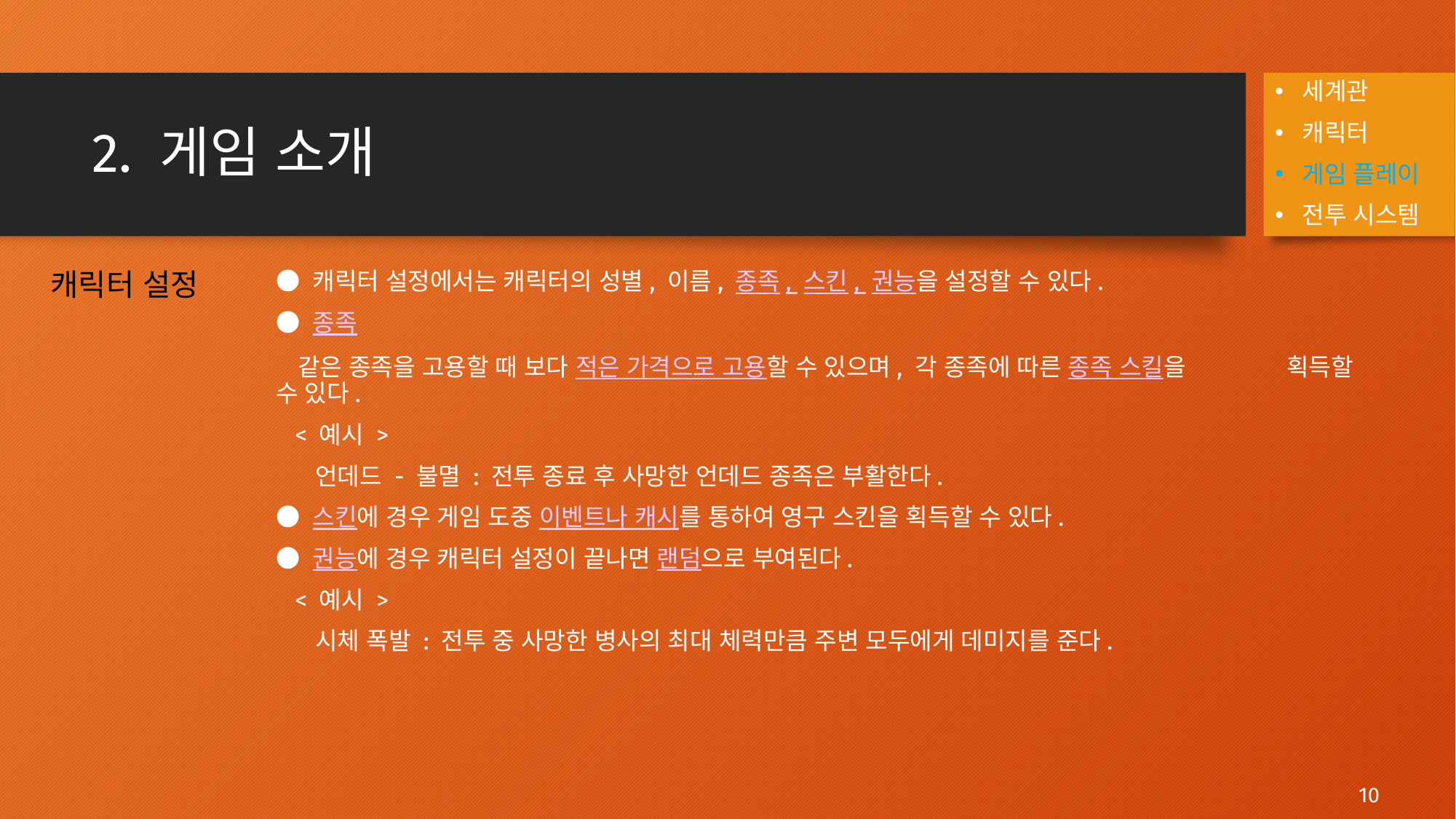

세계관
캐릭터
게임 플레이
전투 시스템
# 2. 게임 소개
캐릭터 설정
● 캐릭터 설정에서는 캐릭터의 성별, 이름, 종족, 스킨, 권능을 설정할 수 있다.
● 종족
  같은 종족을 고용할 때 보다 적은 가격으로 고용할 수 있으며, 각 종족에 따른 종족 스킬을               획득할 수 있다.
   < 예시 >
     언데드 - 불멸 : 전투 종료 후 사망한 언데드 종족은 부활한다.
● 스킨에 경우 게임 도중 이벤트나 캐시를 통하여 영구 스킨을 획득할 수 있다.
● 권능에 경우 캐릭터 설정이 끝나면 랜덤으로 부여된다.
   < 예시 >
     시체 폭발 : 전투 중 사망한 병사의 최대 체력만큼 주변 모두에게 데미지를 준다.
10